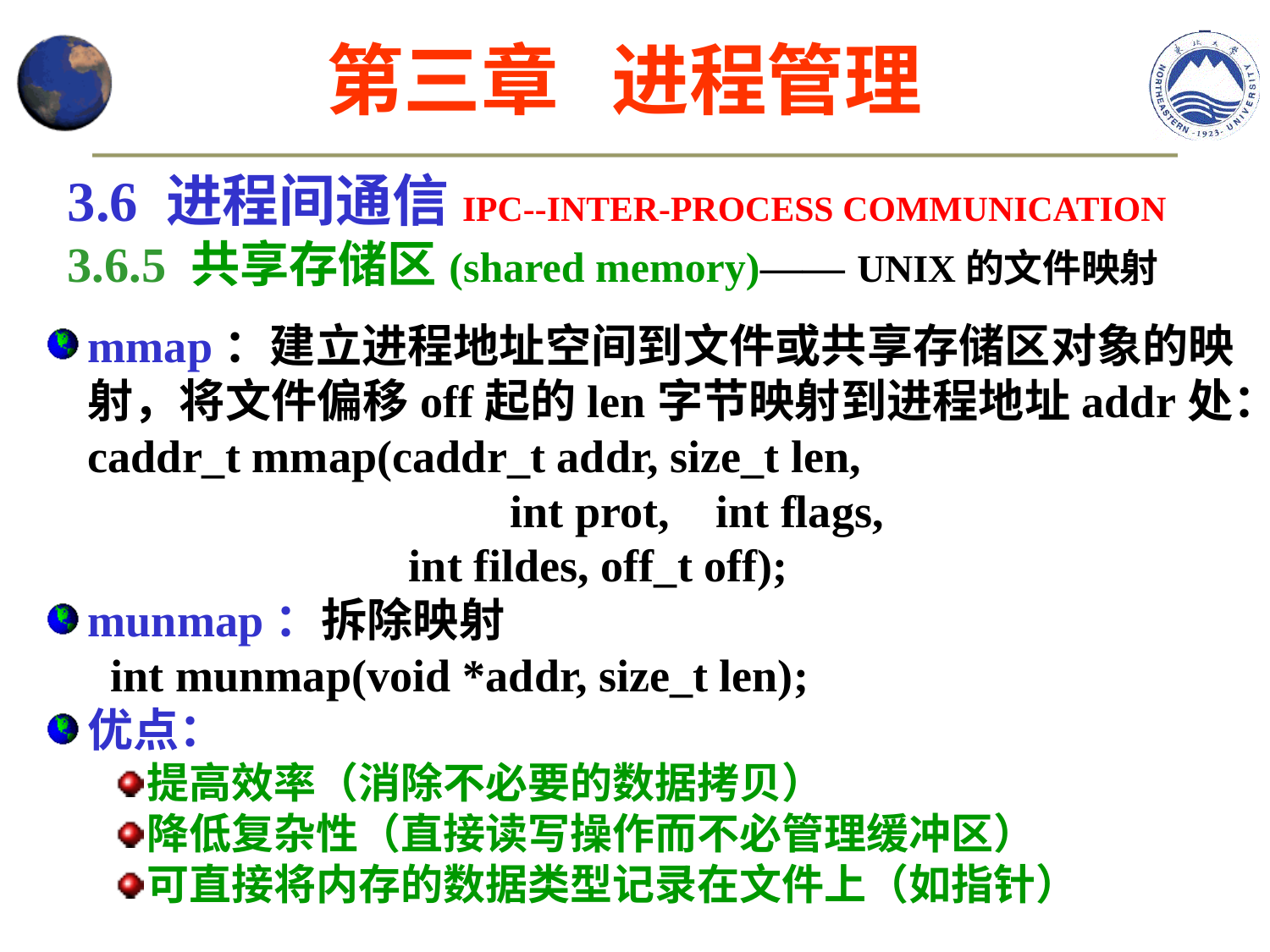

第三章   进程管理
3.6 进程间通信IPC--INTER-PROCESS COMMUNICATION
3.6.5 共享存储区(shared memory)—— UNIX的文件映射
mmap：建立进程地址空间到文件或共享存储区对象的映射，将文件偏移off起的len字节映射到进程地址addr处：
 	caddr_t mmap(caddr_t addr, size_t len,
                                     int prot,    int flags,
		                 int fildes, off_t off);
munmap：拆除映射
	  int munmap(void *addr, size_t len);
优点：
提高效率（消除不必要的数据拷贝）
降低复杂性（直接读写操作而不必管理缓冲区）
可直接将内存的数据类型记录在文件上（如指针）